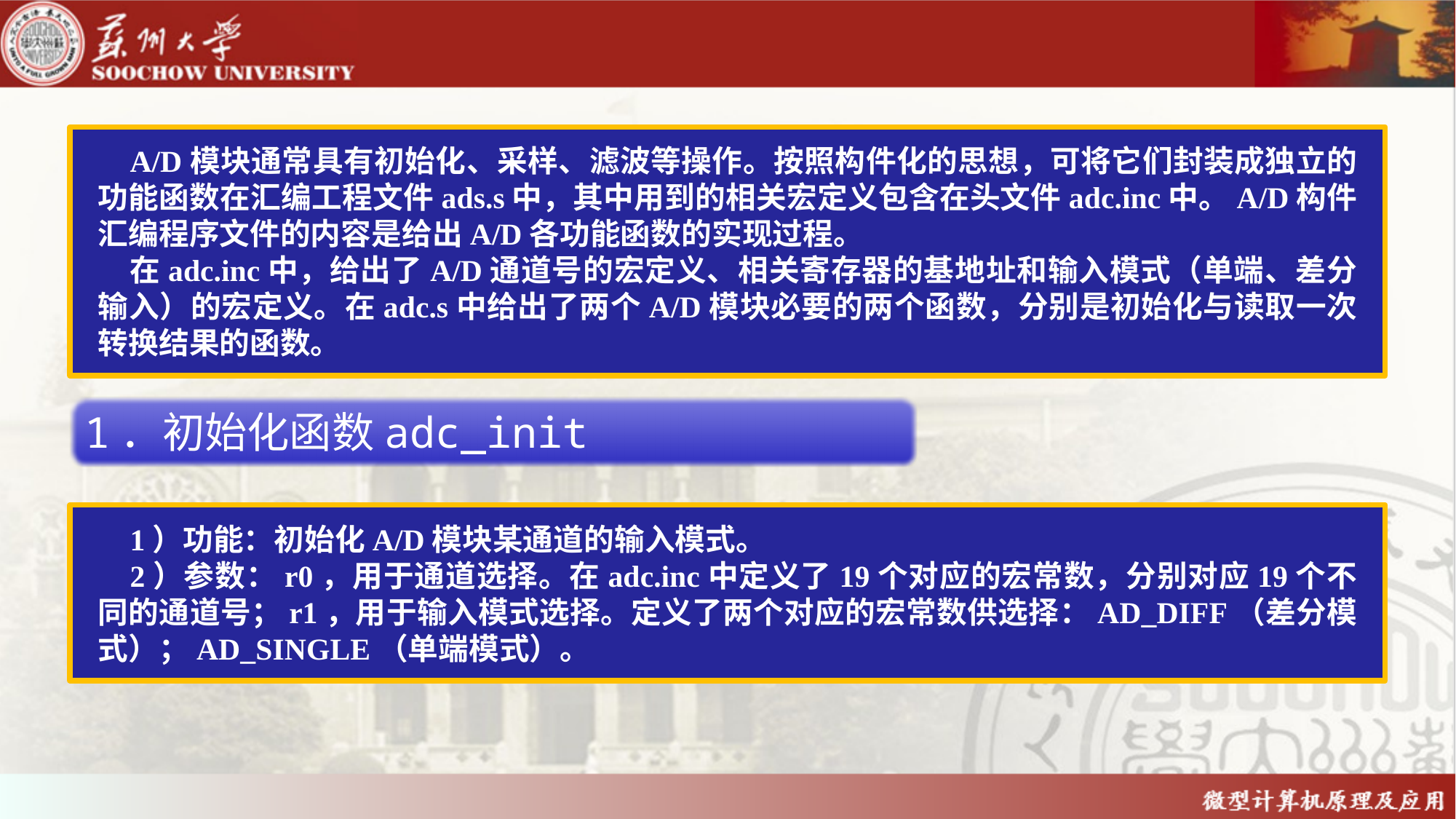

A/D模块通常具有初始化、采样、滤波等操作。按照构件化的思想，可将它们封装成独立的功能函数在汇编工程文件ads.s中，其中用到的相关宏定义包含在头文件adc.inc中。A/D构件汇编程序文件的内容是给出A/D各功能函数的实现过程。
在adc.inc中，给出了A/D通道号的宏定义、相关寄存器的基地址和输入模式（单端、差分输入）的宏定义。在adc.s中给出了两个A/D模块必要的两个函数，分别是初始化与读取一次转换结果的函数。
1．初始化函数adc_init
1）功能：初始化A/D模块某通道的输入模式。
2）参数：r0，用于通道选择。在adc.inc中定义了19个对应的宏常数，分别对应19个不同的通道号；r1，用于输入模式选择。定义了两个对应的宏常数供选择：AD_DIFF（差分模式）；AD_SINGLE（单端模式）。